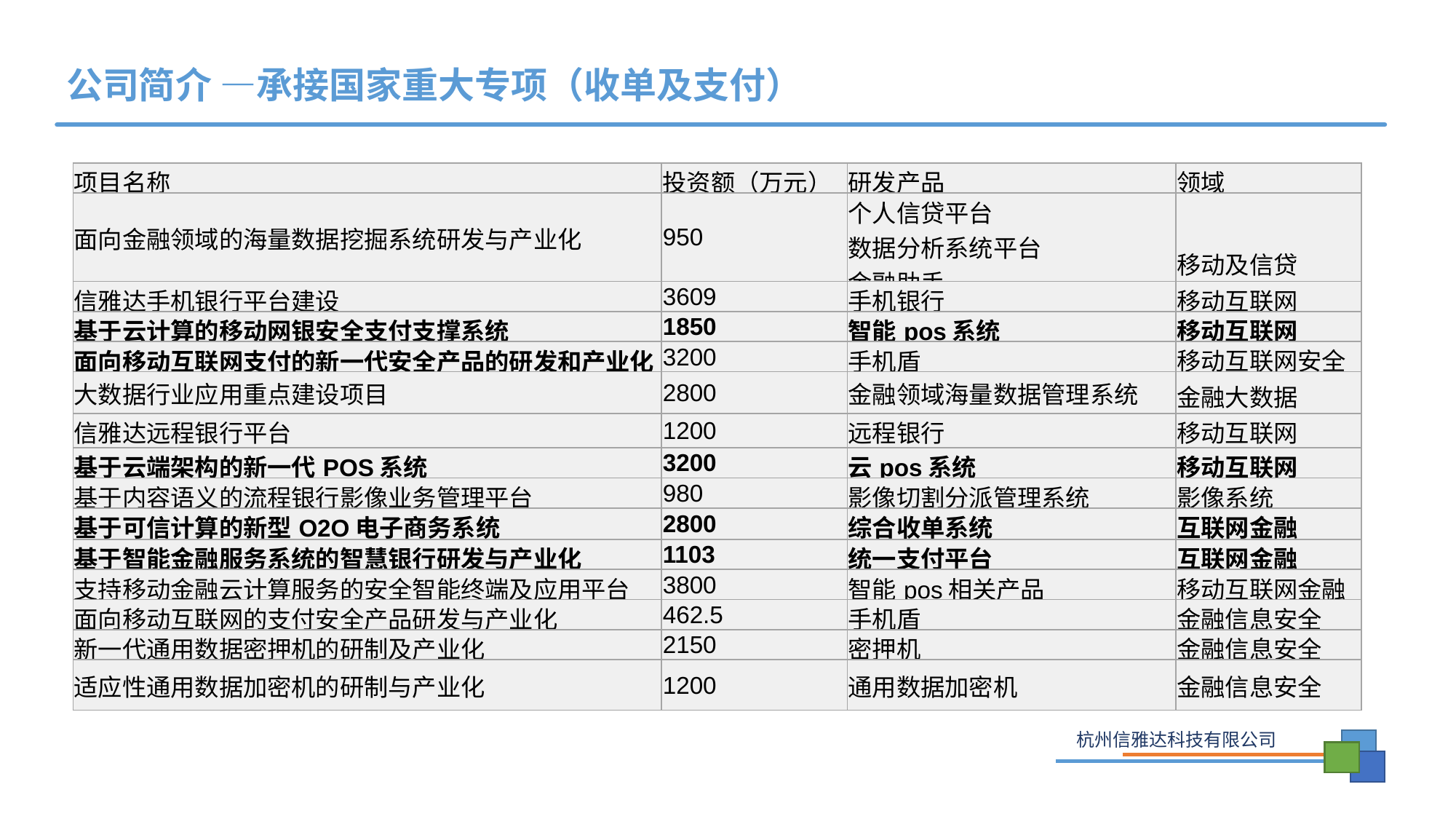

公司简介 —承接国家重大专项（收单及支付）
| 项目名称 | 投资额（万元） | 研发产品 | 领域 |
| --- | --- | --- | --- |
| 面向金融领域的海量数据挖掘系统研发与产业化 | 950 | 个人信贷平台 数据分析系统平台 金融助手 | 移动及信贷 |
| 信雅达手机银行平台建设 | 3609 | 手机银行 | 移动互联网 |
| 基于云计算的移动网银安全支付支撑系统 | 1850 | 智能pos系统 | 移动互联网 |
| 面向移动互联网支付的新一代安全产品的研发和产业化 | 3200 | 手机盾 | 移动互联网安全 |
| 大数据行业应用重点建设项目 | 2800 | 金融领域海量数据管理系统 | 金融大数据 |
| 信雅达远程银行平台 | 1200 | 远程银行 | 移动互联网 |
| 基于云端架构的新一代POS系统 | 3200 | 云pos系统 | 移动互联网 |
| 基于内容语义的流程银行影像业务管理平台 | 980 | 影像切割分派管理系统 | 影像系统 |
| 基于可信计算的新型O2O电子商务系统 | 2800 | 综合收单系统 | 互联网金融 |
| 基于智能金融服务系统的智慧银行研发与产业化 | 1103 | 统一支付平台 | 互联网金融 |
| 支持移动金融云计算服务的安全智能终端及应用平台 | 3800 | 智能pos相关产品 | 移动互联网金融 |
| 面向移动互联网的支付安全产品研发与产业化 | 462.5 | 手机盾 | 金融信息安全 |
| 新一代通用数据密押机的研制及产业化 | 2150 | 密押机 | 金融信息安全 |
| 适应性通用数据加密机的研制与产业化 | 1200 | 通用数据加密机 | 金融信息安全 |
杭州信雅达科技有限公司